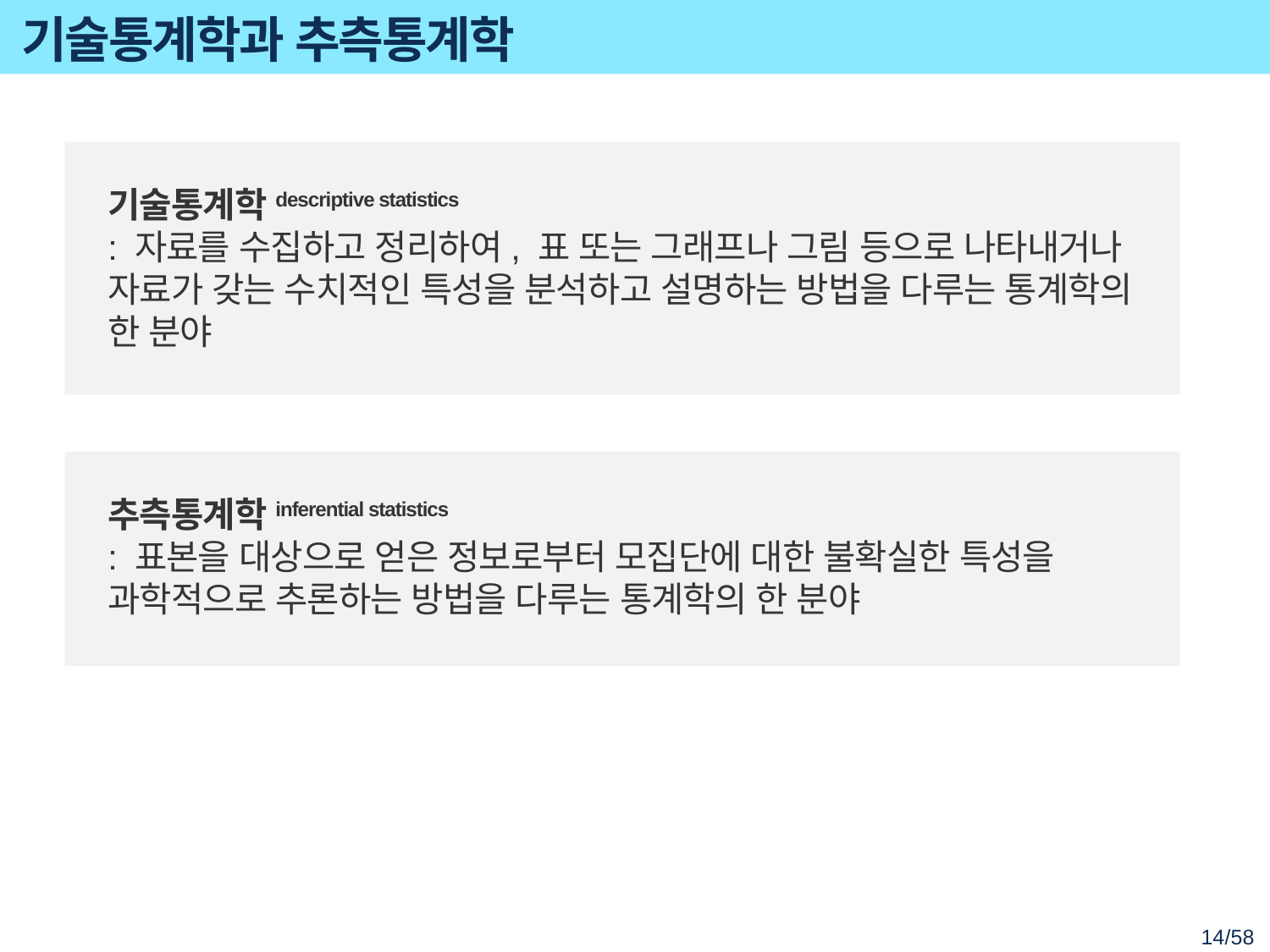

# 기술통계학과 추측통계학

기술통계학descriptive statistics
: 자료를 수집하고 정리하여, 표 또는 그래프나 그림 등으로 나타내거나 자료가 갖는 수치적인 특성을 분석하고 설명하는 방법을 다루는 통계학의 한 분야

추측통계학inferential statistics
: 표본을 대상으로 얻은 정보로부터 모집단에 대한 불확실한 특성을 과학적으로 추론하는 방법을 다루는 통계학의 한 분야